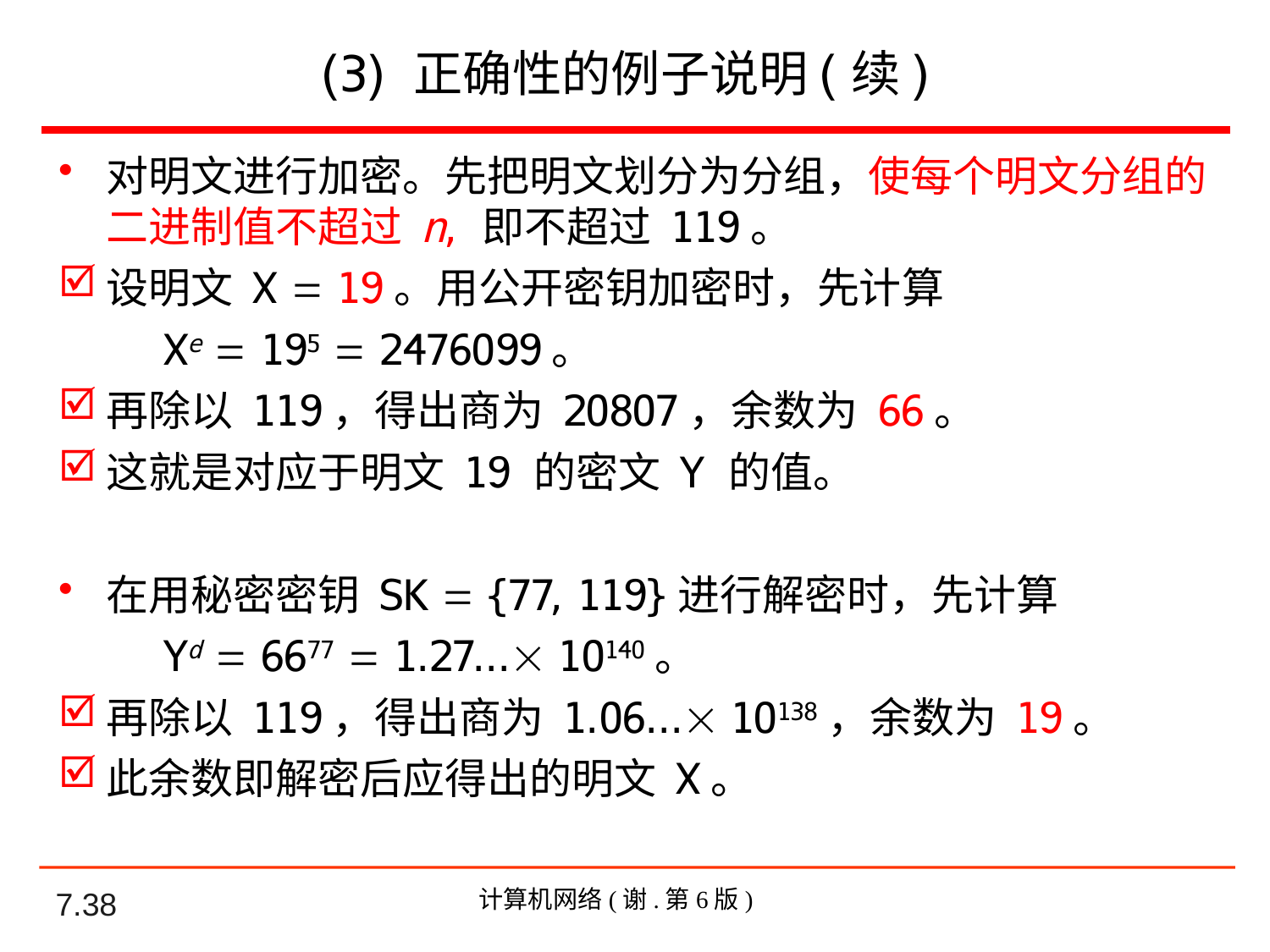

# (3) 正确性的例子说明(续)
对明文进行加密。先把明文划分为分组，使每个明文分组的二进制值不超过 n, 即不超过 119。
设明文 X = 19。用公开密钥加密时，先计算
        Xe = 195 = 2476099。
再除以 119，得出商为 20807，余数为 66。
这就是对应于明文 19 的密文 Y 的值。

在用秘密密钥 SK = {77, 119}进行解密时，先计算
        Yd = 6677 = 1.27...× 10140。
再除以 119，得出商为 1.06...× 10138，余数为 19。
此余数即解密后应得出的明文 X。